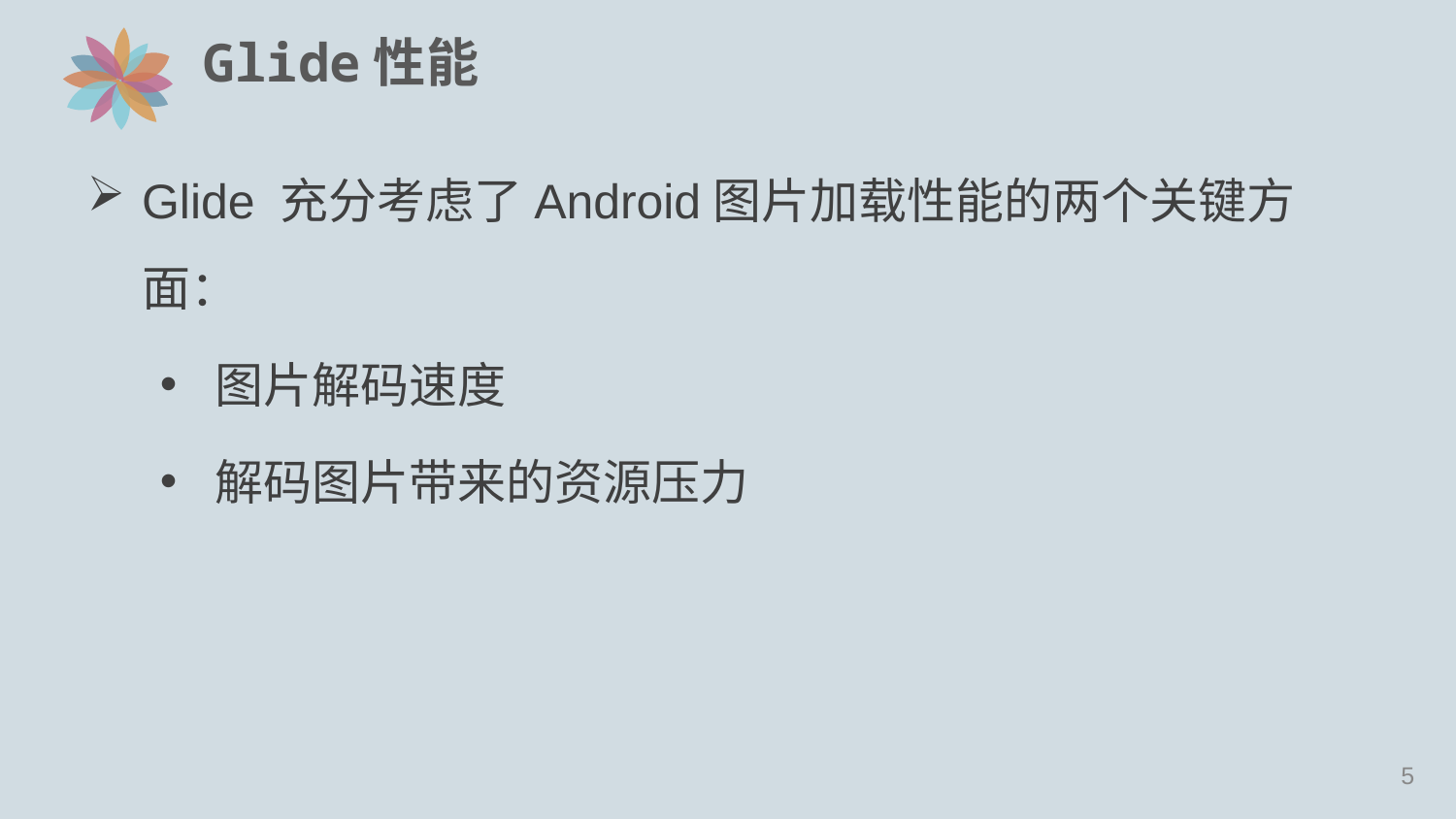

# Glide性能
Glide 充分考虑了Android图片加载性能的两个关键方面：
图片解码速度
解码图片带来的资源压力

5